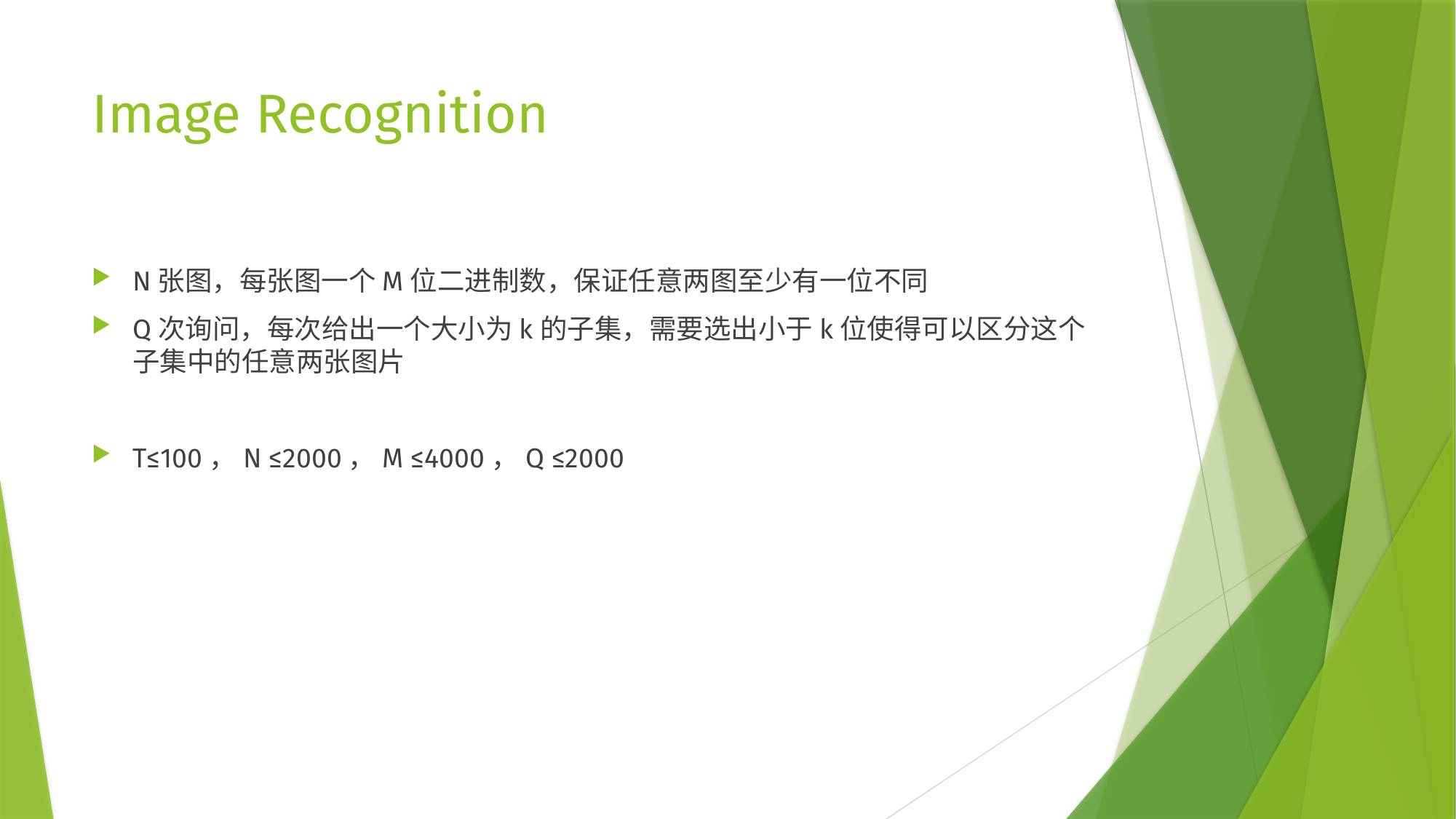

# Image Recognition
N张图，每张图一个M位二进制数，保证任意两图至少有一位不同
Q次询问，每次给出一个大小为k的子集，需要选出小于k位使得可以区分这个子集中的任意两张图片

T≤100，N ≤2000，M ≤4000，Q ≤2000